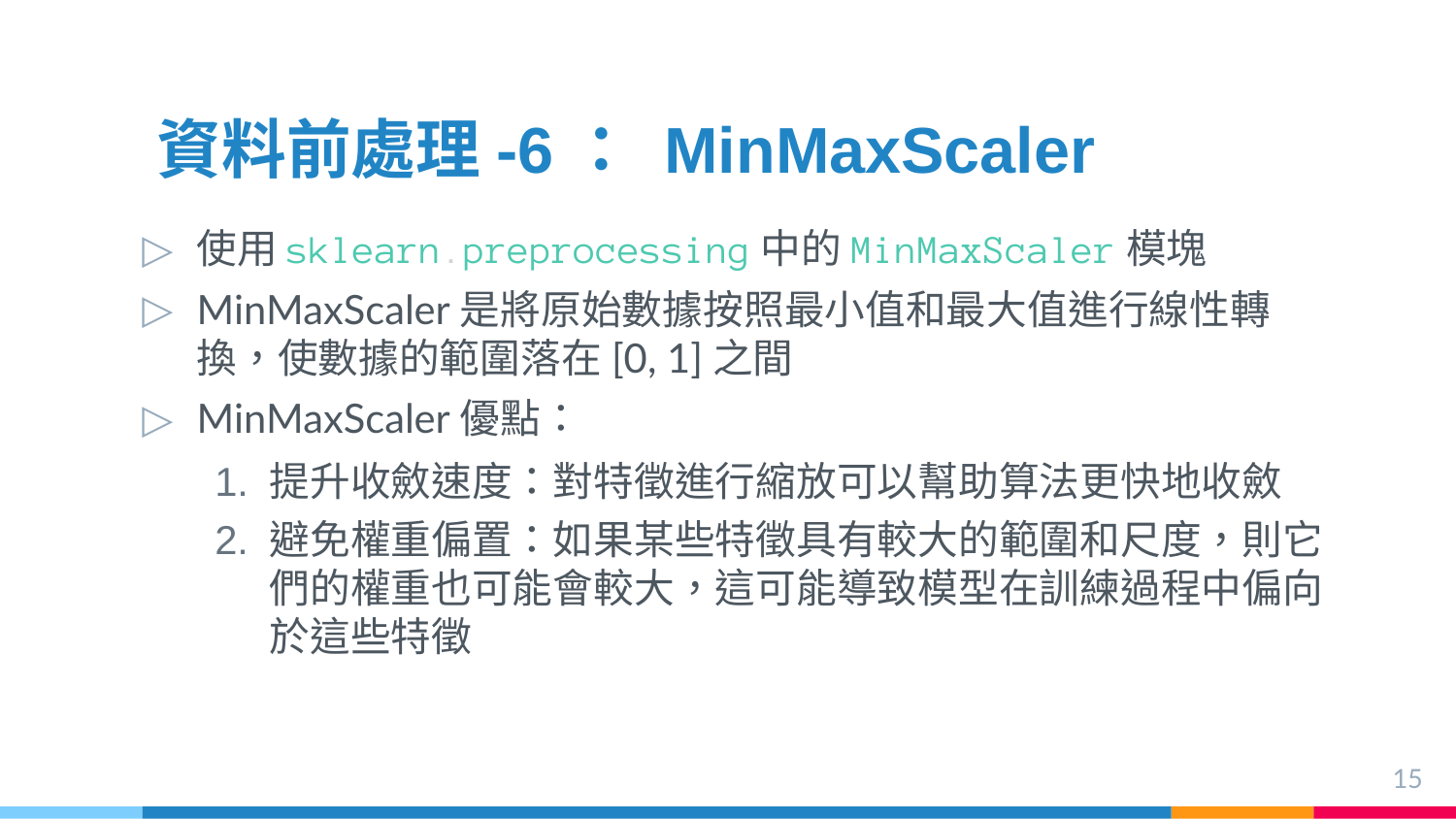

資料前處理-6： MinMaxScaler
使用sklearn.preprocessing中的MinMaxScaler模塊
MinMaxScaler是將原始數據按照最小值和最大值進行線性轉換，使數據的範圍落在[0, 1]之間
MinMaxScaler優點：
提升收斂速度：對特徵進行縮放可以幫助算法更快地收斂
避免權重偏置：如果某些特徵具有較大的範圍和尺度，則它們的權重也可能會較大，這可能導致模型在訓練過程中偏向於這些特徵
15